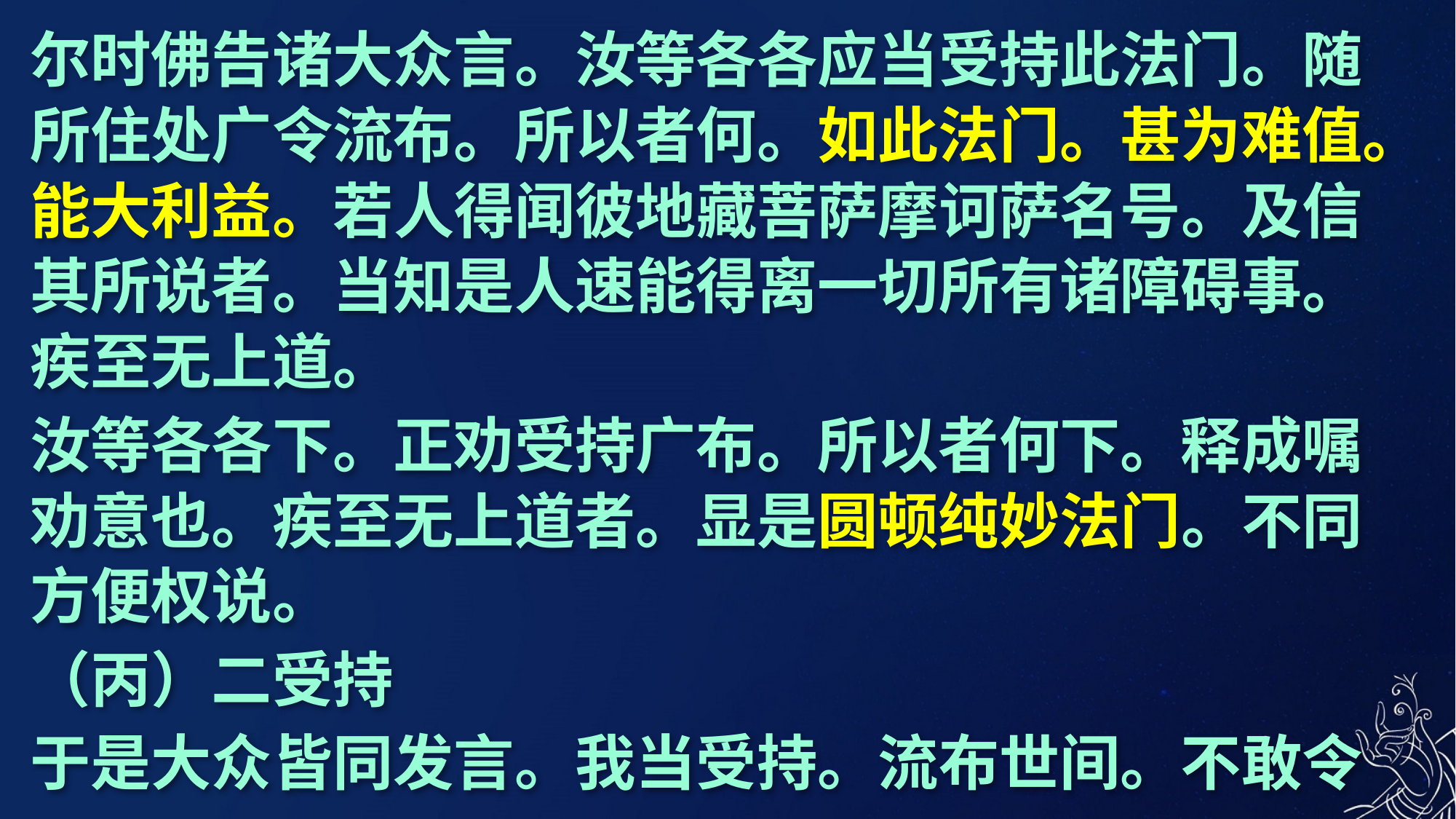

尔时佛告诸大众言。汝等各各应当受持此法门。随所住处广令流布。所以者何。如此法门。甚为难值。能大利益。若人得闻彼地藏菩萨摩诃萨名号。及信其所说者。当知是人速能得离一切所有诸障碍事。疾至无上道。
汝等各各下。正劝受持广布。所以者何下。释成嘱劝意也。疾至无上道者。显是圆顿纯妙法门。不同方便权说。
（丙）二受持
于是大众皆同发言。我当受持。流布世间。不敢令